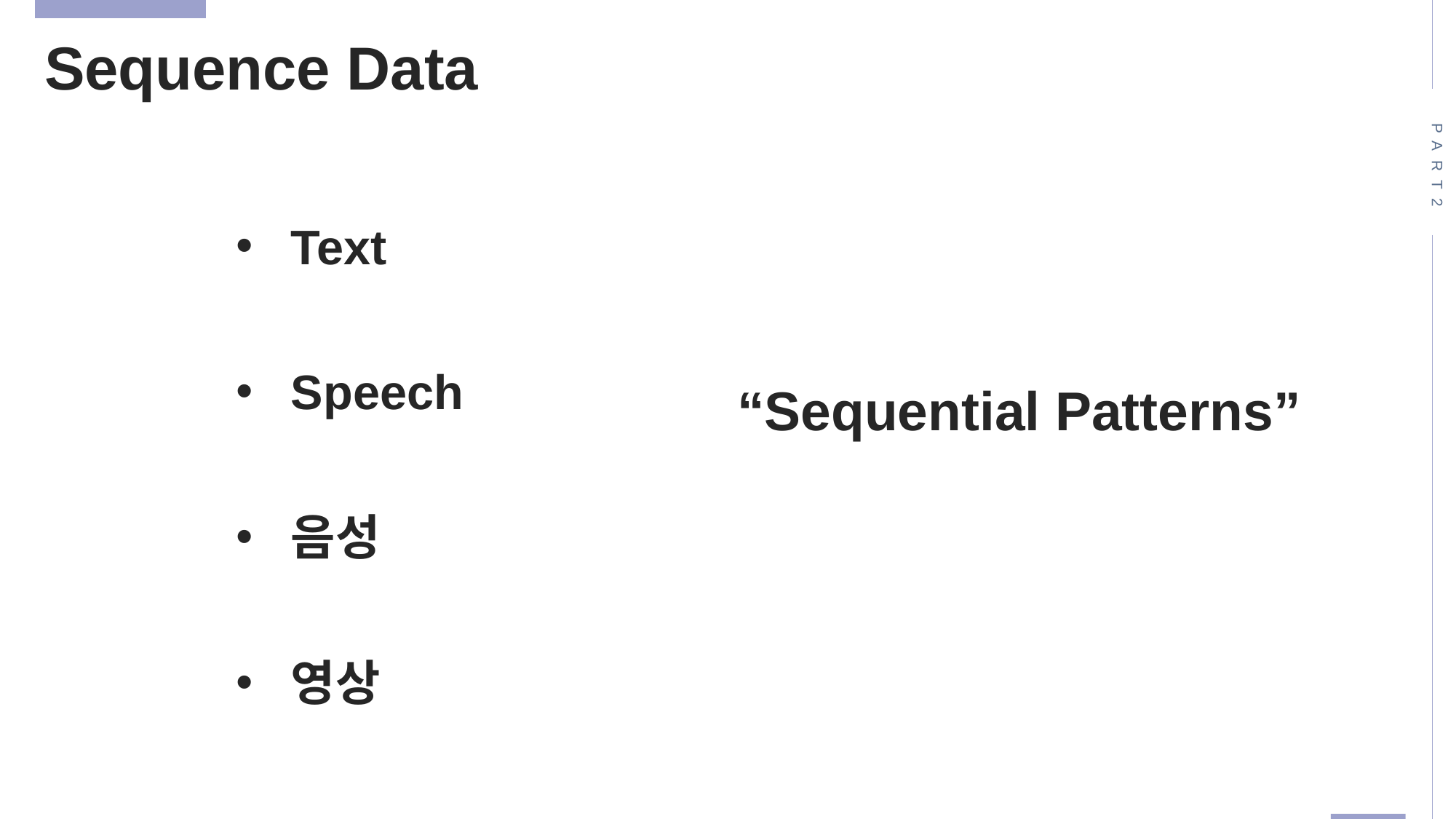

Sequence Data
PART2
Text
Speech
음성
영상
“Sequential Patterns”